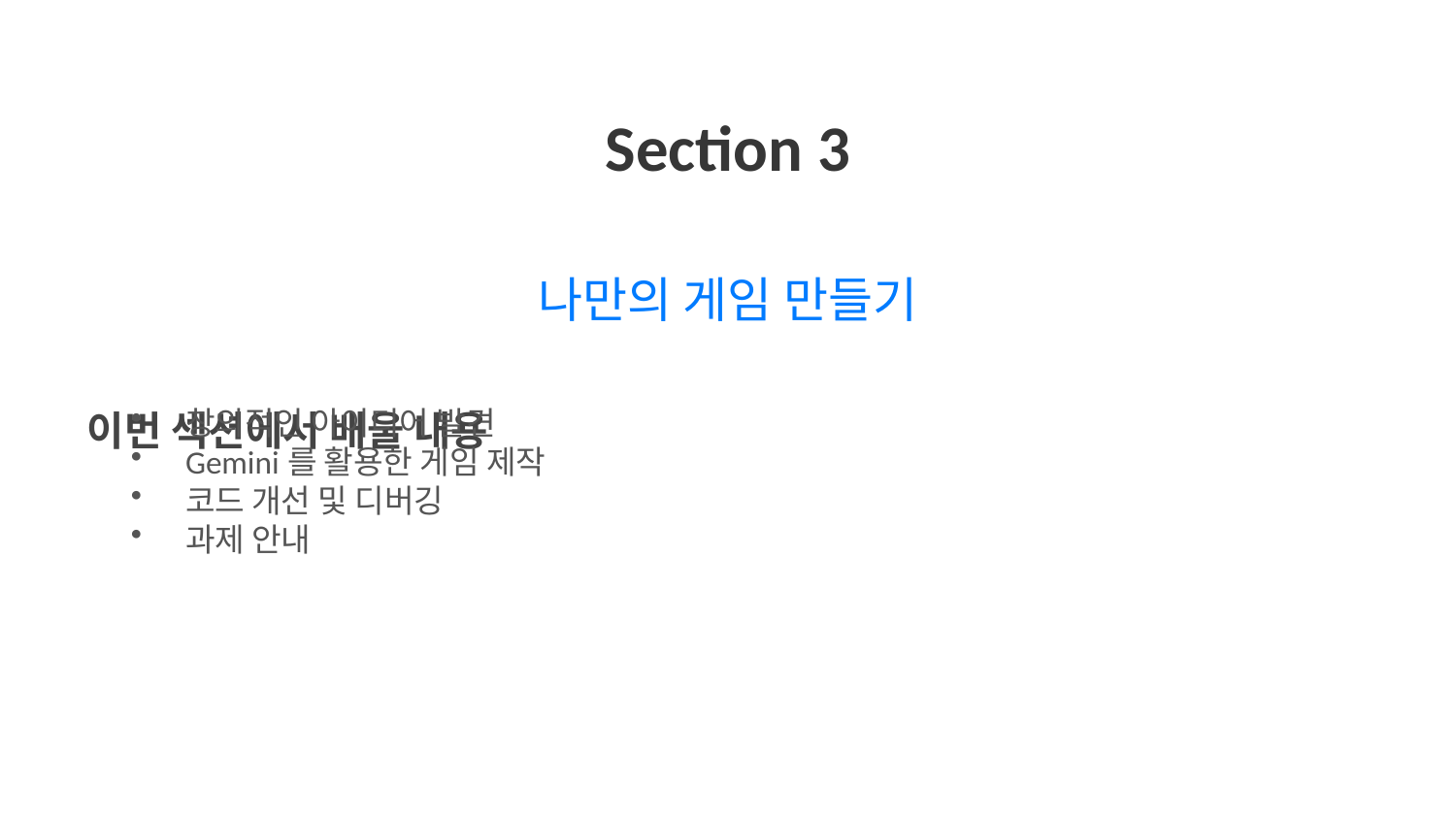

Section 3
나만의 게임 만들기
이번 섹션에서 배울 내용
창의적인 아이디어 발견
Gemini를 활용한 게임 제작
코드 개선 및 디버깅
과제 안내